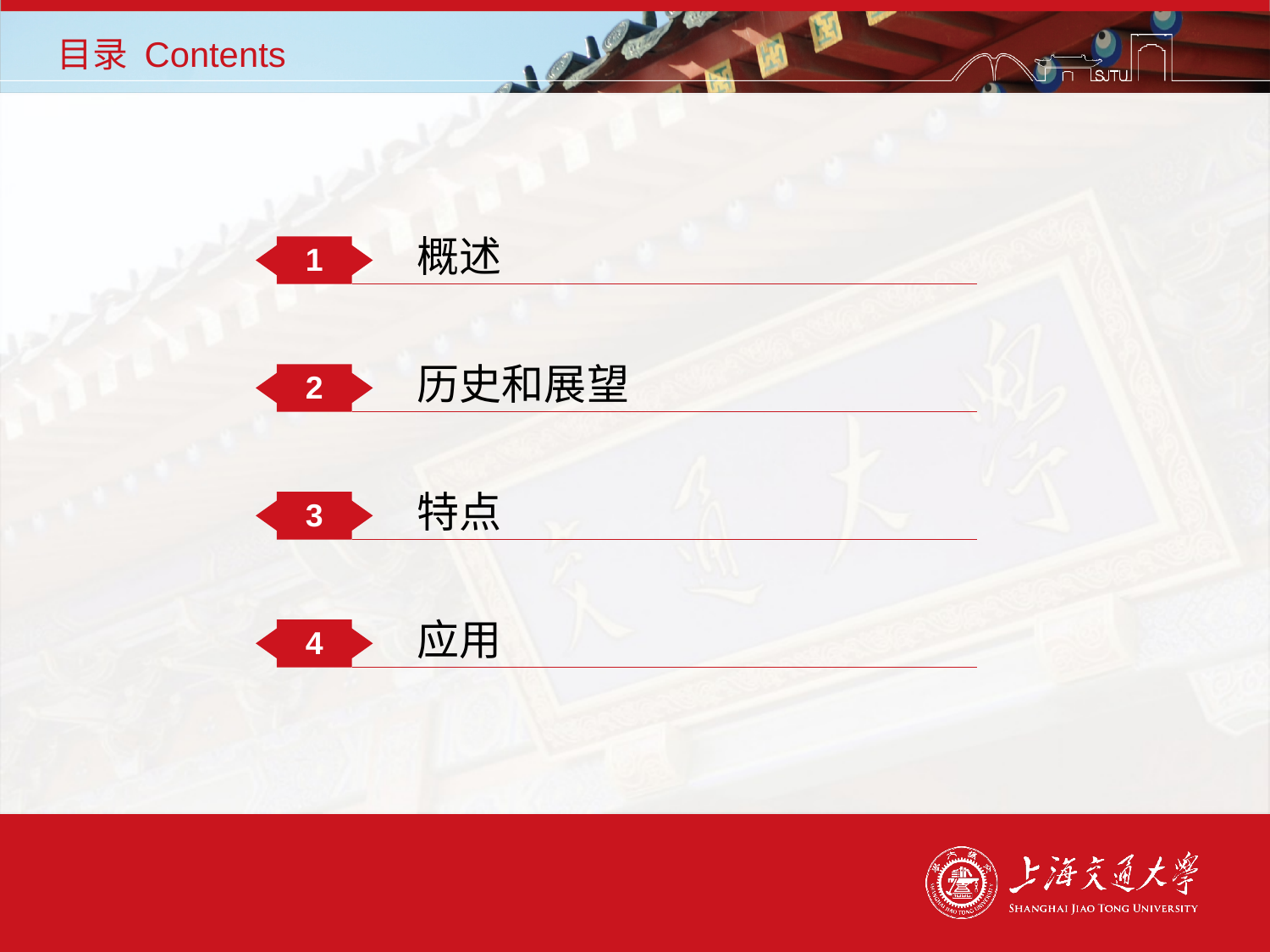

# 目录 Contents
概述
1

历史和展望
2

特点
3

应用
4